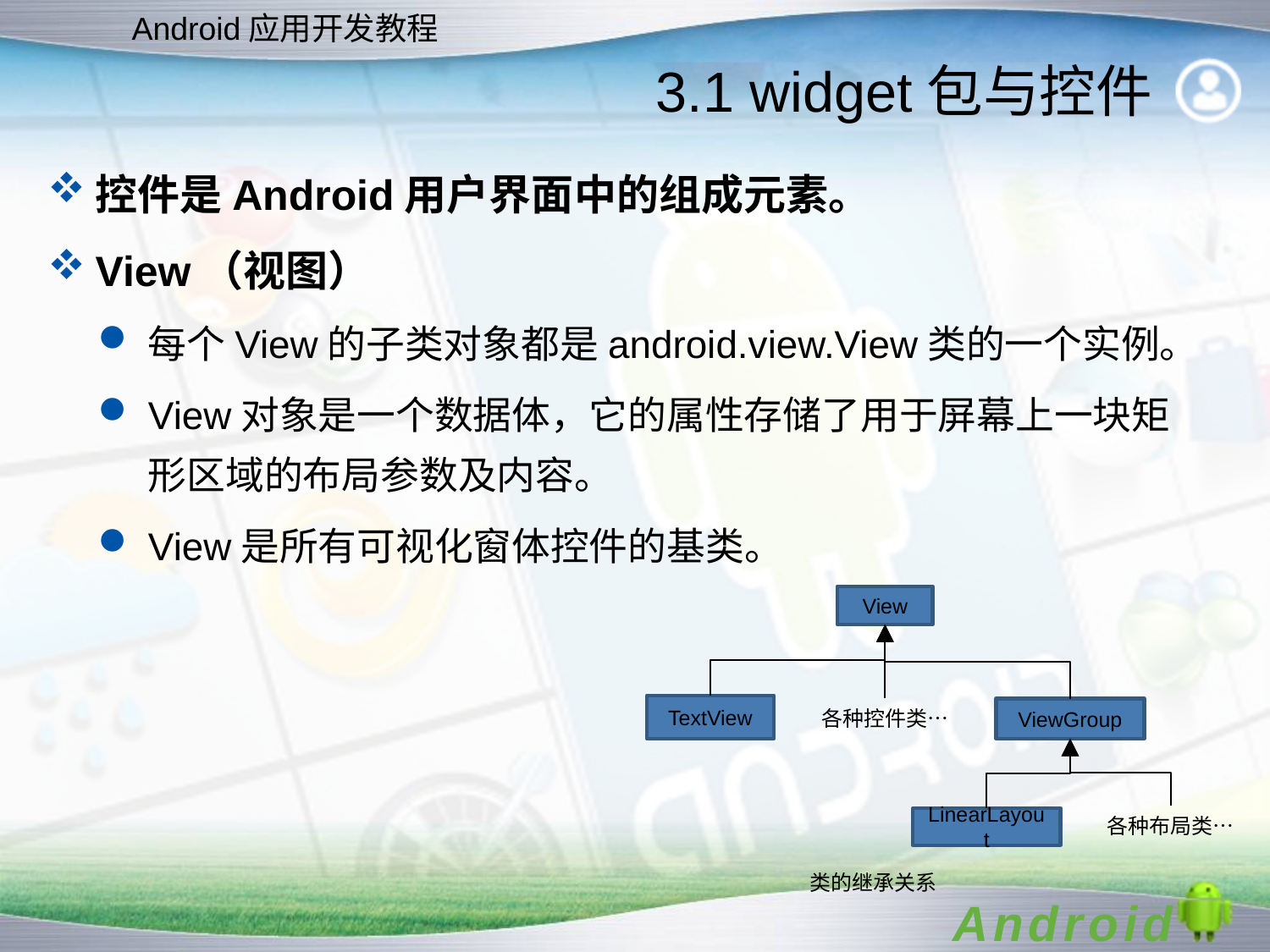

3.1 widget包与控件
控件是Android用户界面中的组成元素。
View（视图）
每个View的子类对象都是android.view.View类的一个实例。
View对象是一个数据体，它的属性存储了用于屏幕上一块矩形区域的布局参数及内容。
View是所有可视化窗体控件的基类。

所有可视控件都继承View类属性。
View
TextView
各种控件类…
ViewGroup
各种布局类…
LinearLayout
类的继承关系